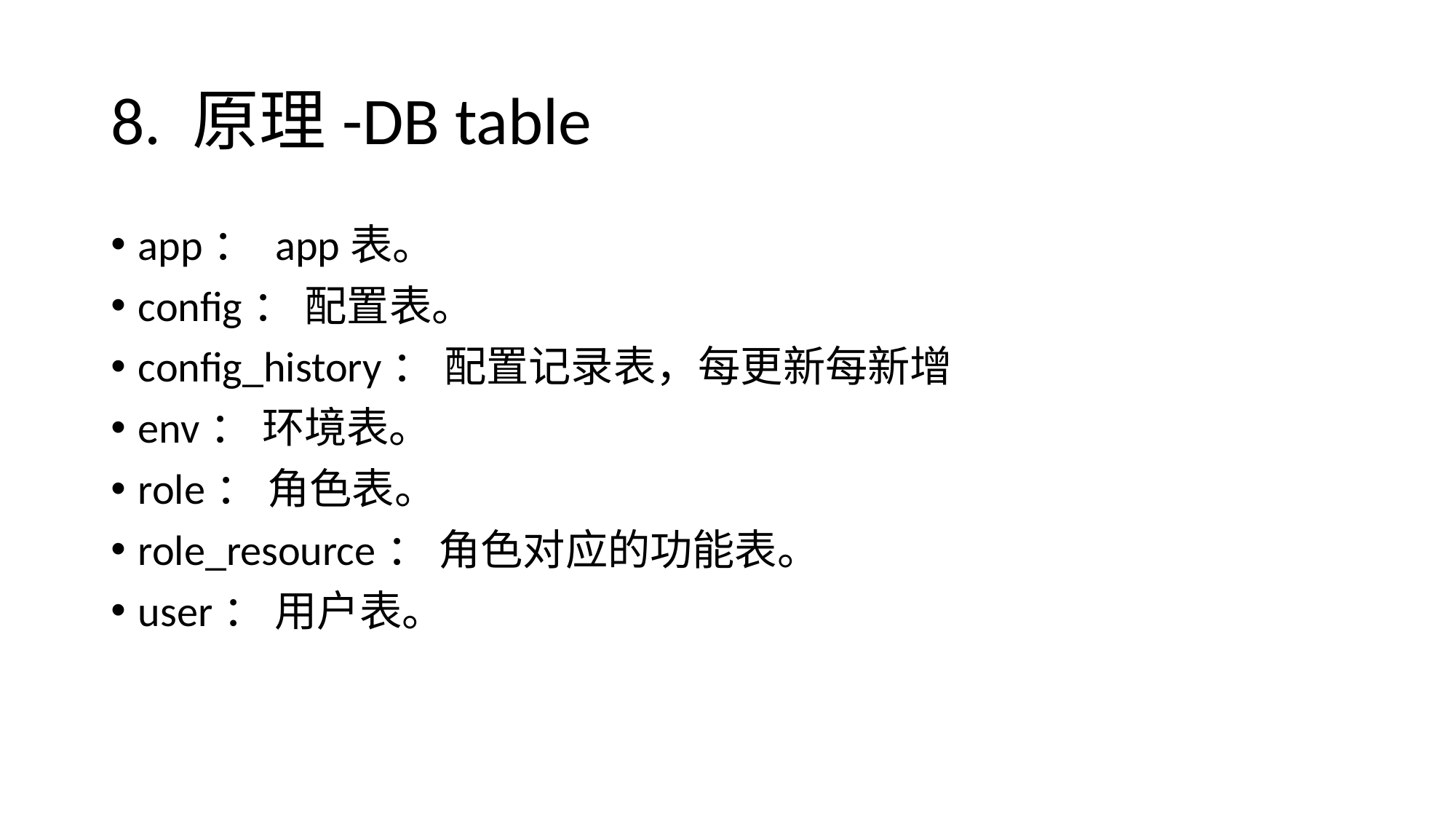

# 8. 原理-DB table
app： app表。
config： 配置表。
config_history： 配置记录表，每更新每新增
env： 环境表。
role： 角色表。
role_resource： 角色对应的功能表。
user： 用户表。